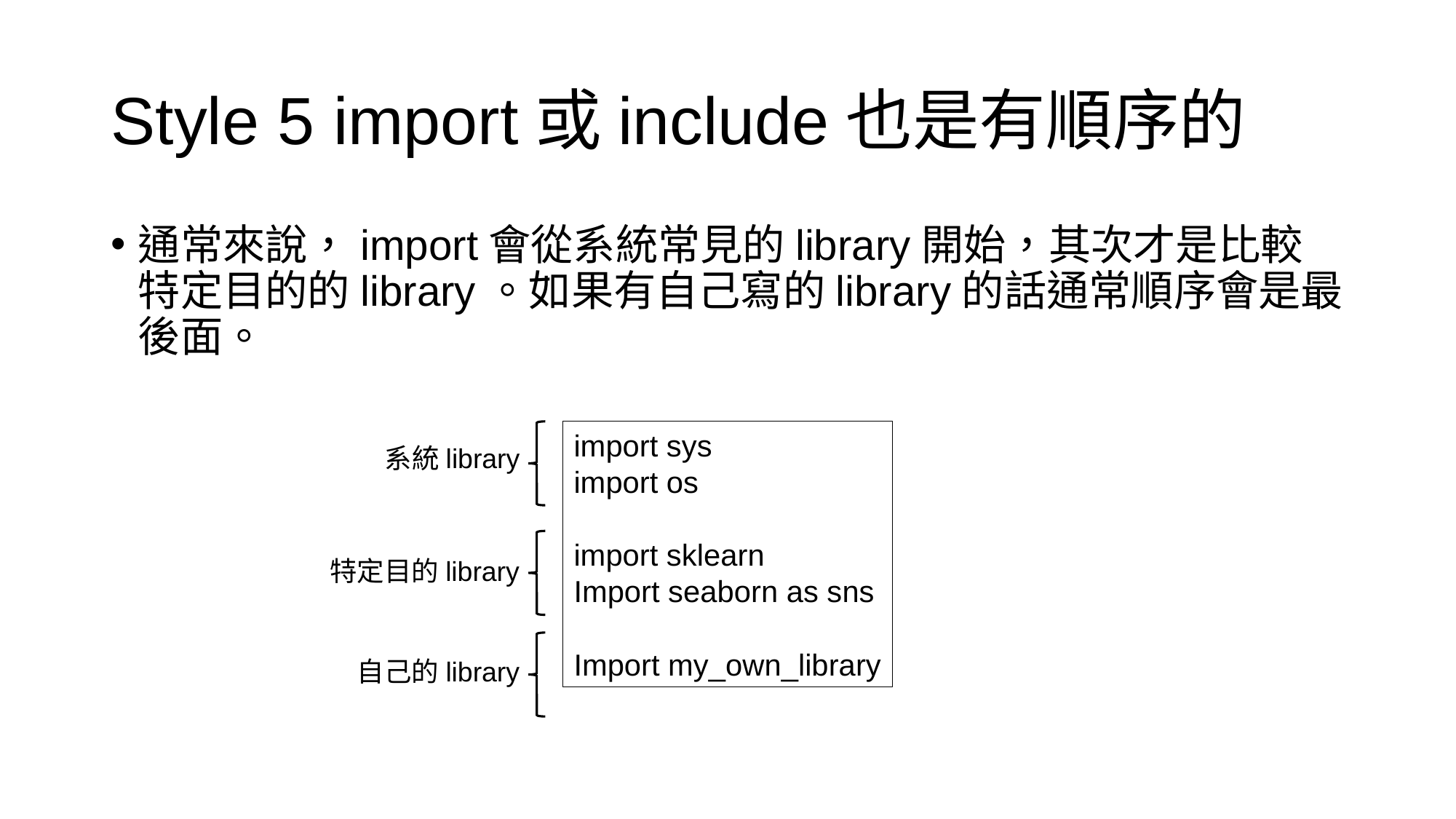

# Style 5 import或include也是有順序的
通常來說，import會從系統常見的library開始，其次才是比較特定目的的library。如果有自己寫的library的話通常順序會是最後面。

import sys
import os

import sklearn
Import seaborn as sns

Import my_own_library
系統library

特定目的library

自己的library